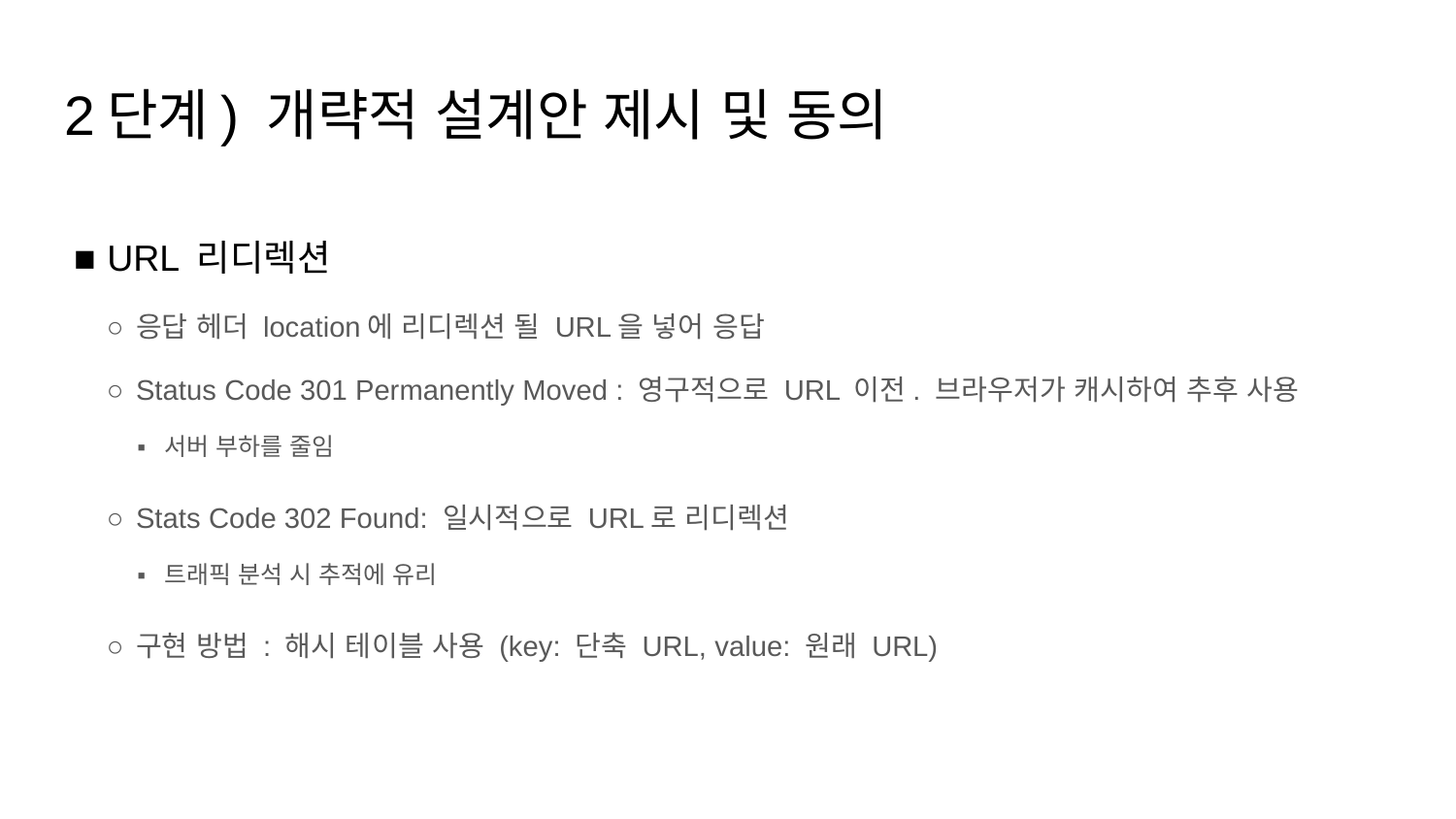

# 2단계) 개략적 설계안 제시 및 동의
URL 리디렉션
응답 헤더 location에 리디렉션 될 URL을 넣어 응답
Status Code 301 Permanently Moved : 영구적으로 URL 이전. 브라우저가 캐시하여 추후 사용
서버 부하를 줄임
Stats Code 302 Found: 일시적으로 URL로 리디렉션
트래픽 분석 시 추적에 유리
구현 방법 : 해시 테이블 사용 (key: 단축 URL, value: 원래 URL)